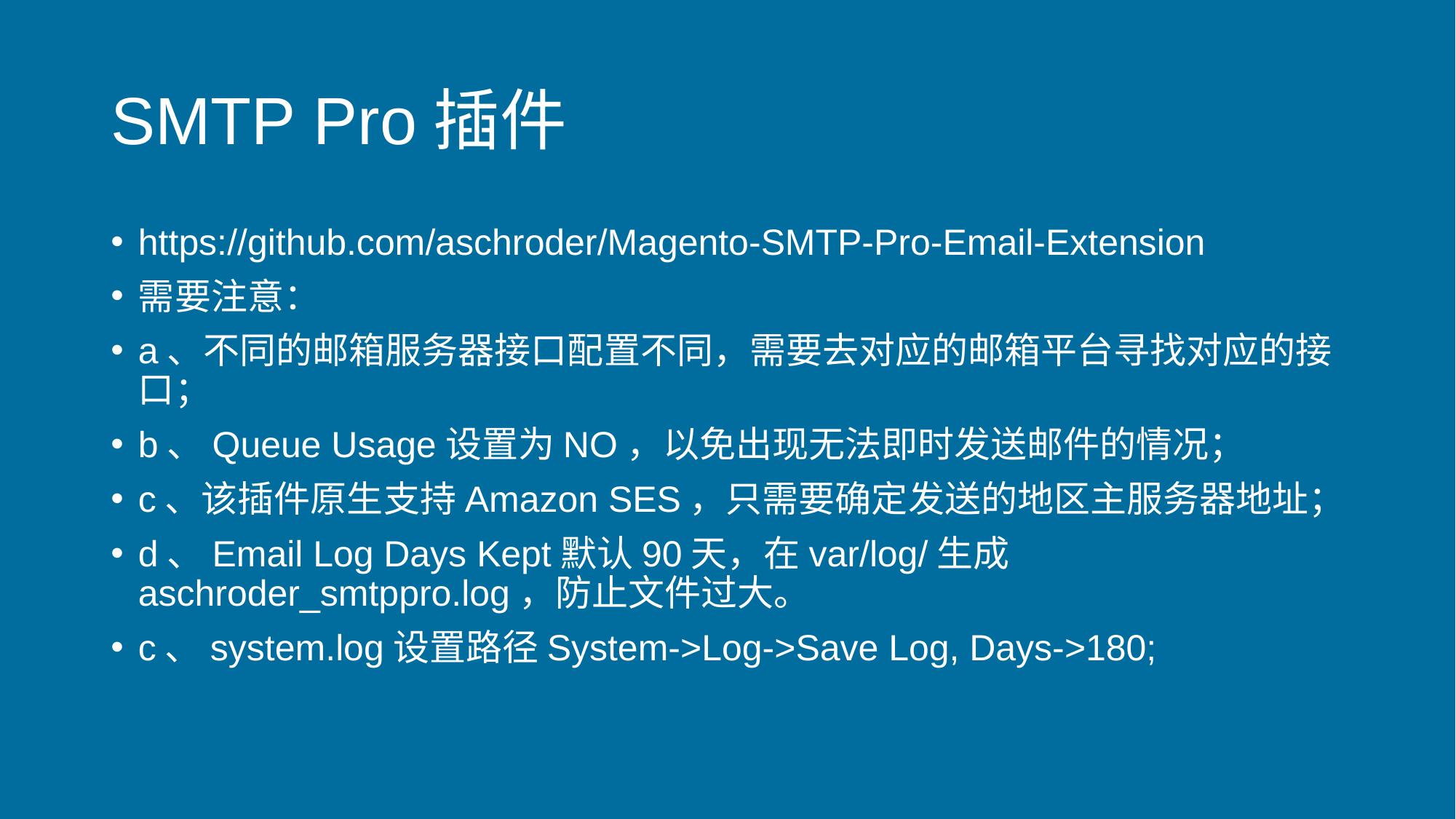

# SMTP Pro插件
https://github.com/aschroder/Magento-SMTP-Pro-Email-Extension
需要注意：
a、不同的邮箱服务器接口配置不同，需要去对应的邮箱平台寻找对应的接口；
b、Queue Usage设置为NO，以免出现无法即时发送邮件的情况；
c、该插件原生支持Amazon SES，只需要确定发送的地区主服务器地址；
d、Email Log Days Kept默认90天，在var/log/生成aschroder_smtppro.log，防止文件过大。
c、system.log设置路径System->Log->Save Log, Days->180;